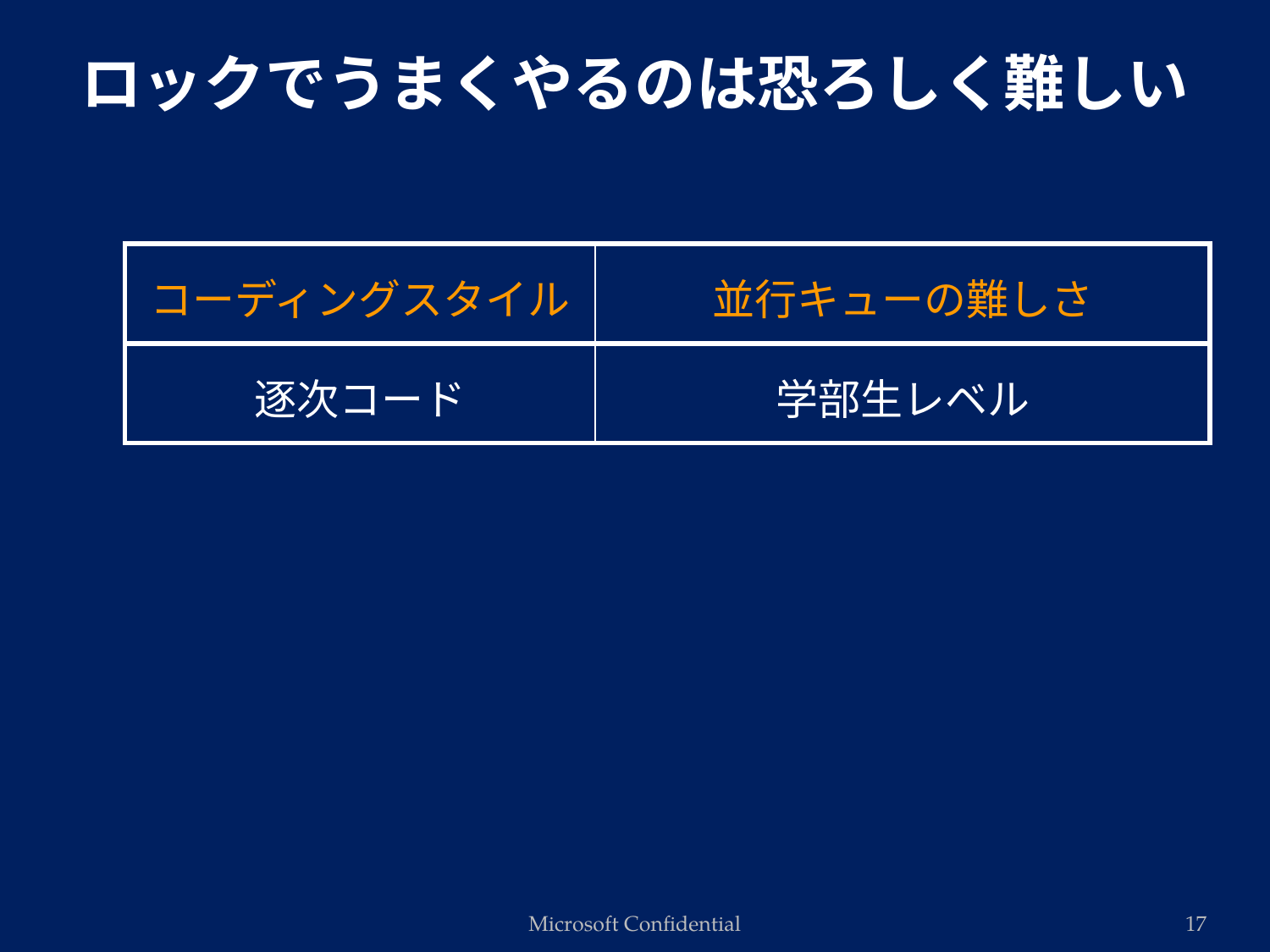

# ロックでうまくやるのは恐ろしく難しい
| コーディングスタイル | 並行キューの難しさ |
| --- | --- |
| 逐次コード | 学部生レベル |
Microsoft Confidential
17